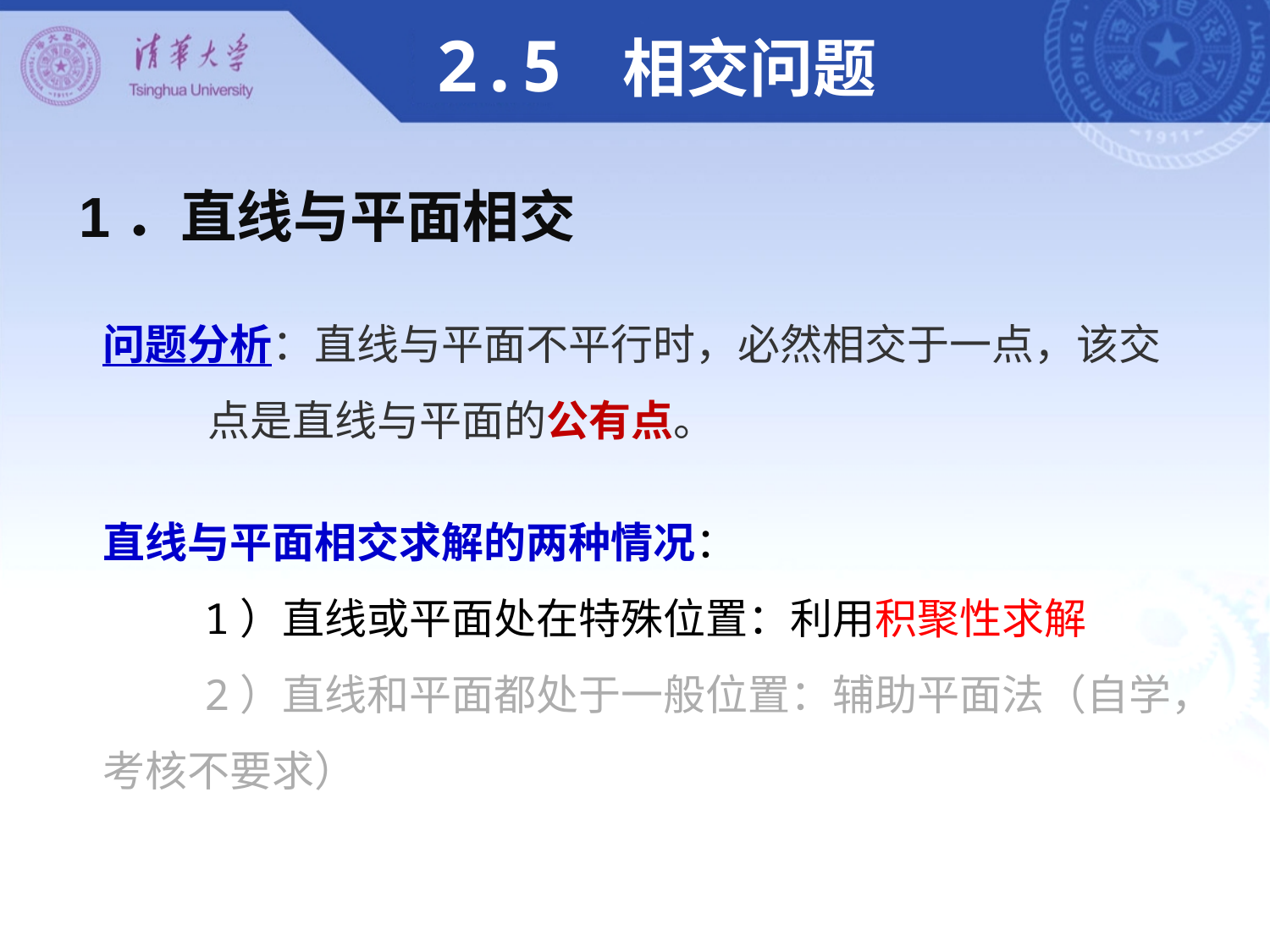

2.5 相交问题
1．直线与平面相交
问题分析：直线与平面不平行时，必然相交于一点，该交
          点是直线与平面的公有点。
直线与平面相交求解的两种情况：
    1）直线或平面处在特殊位置：利用积聚性求解
    2）直线和平面都处于一般位置：辅助平面法（自学，考核不要求）